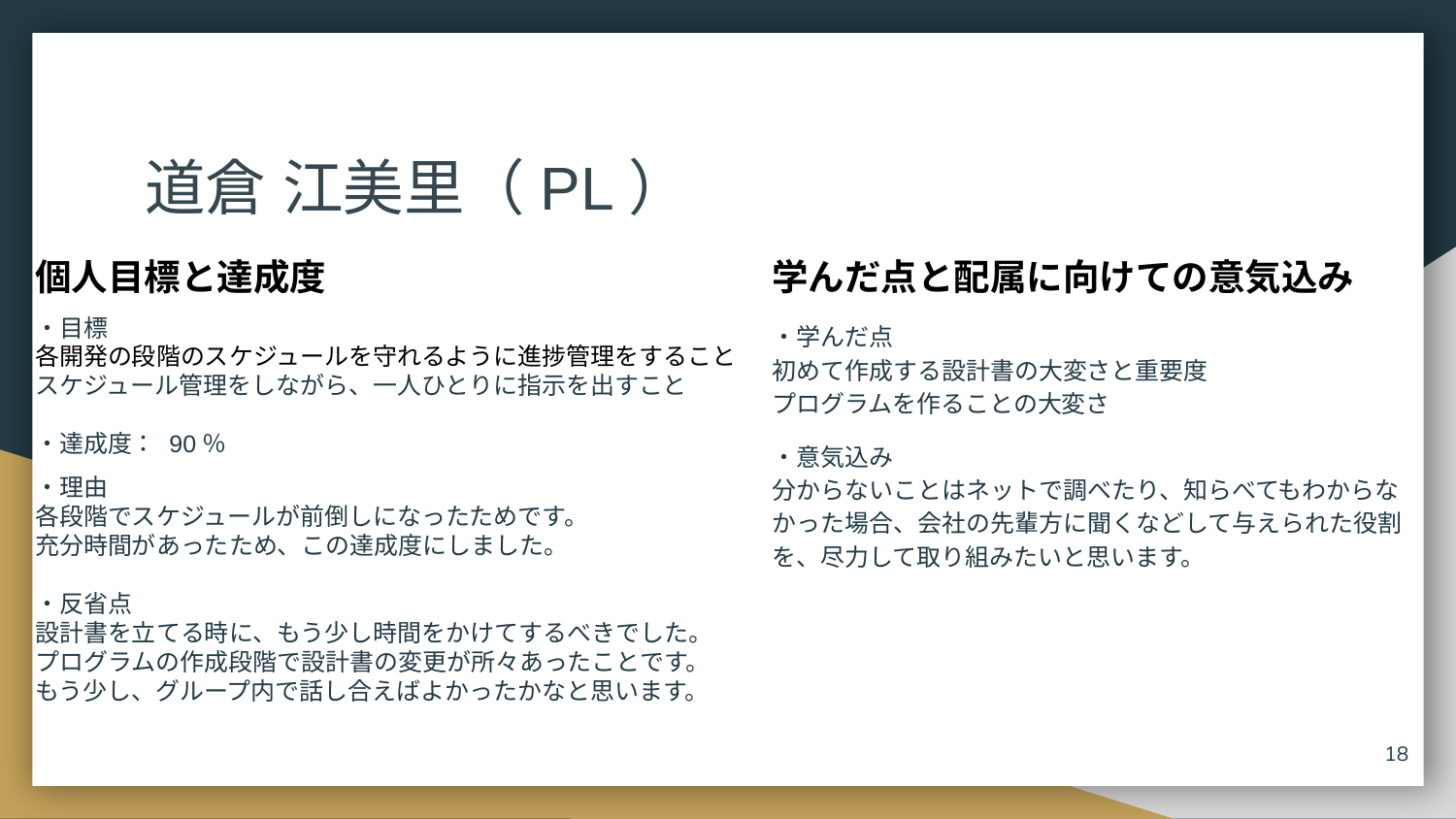

# 道倉 江美里（PL）
個人目標と達成度

・目標
各開発の段階のスケジュールを守れるように進捗管理をすること
スケジュール管理をしながら、一人ひとりに指示を出すこと

・達成度： 90％

・理由
各段階でスケジュールが前倒しになったためです。
充分時間があったため、この達成度にしました。

・反省点
設計書を立てる時に、もう少し時間をかけてするべきでした。
プログラムの作成段階で設計書の変更が所々あったことです。
もう少し、グループ内で話し合えばよかったかなと思います。
学んだ点と配属に向けての意気込み

・学んだ点
初めて作成する設計書の大変さと重要度
プログラムを作ることの大変さ

・意気込み
分からないことはネットで調べたり、知らべてもわからなかった場合、会社の先輩方に聞くなどして与えられた役割を、尽力して取り組みたいと思います。
18